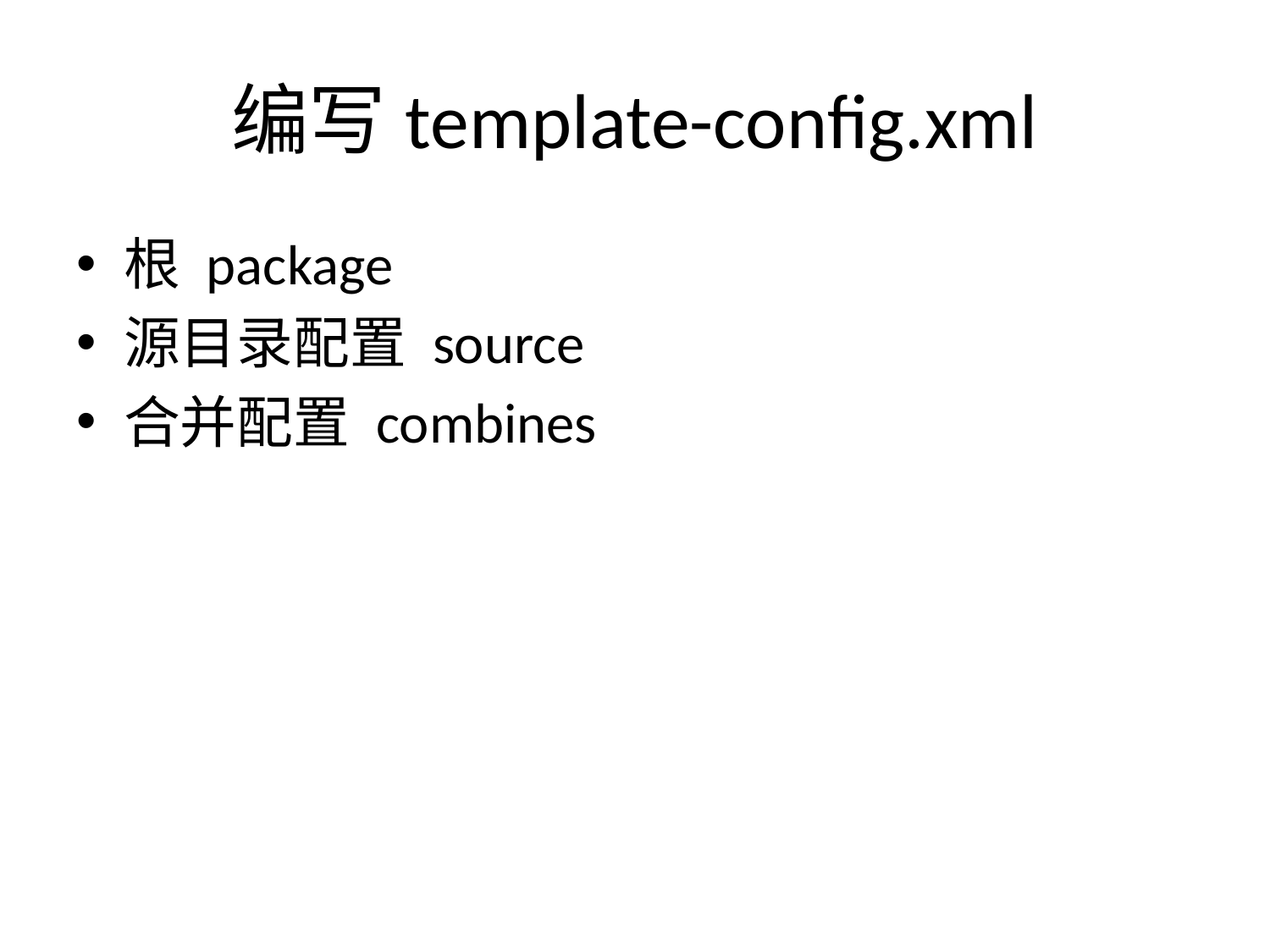

# 编写template-config.xml
根 package
源目录配置 source
合并配置 combines